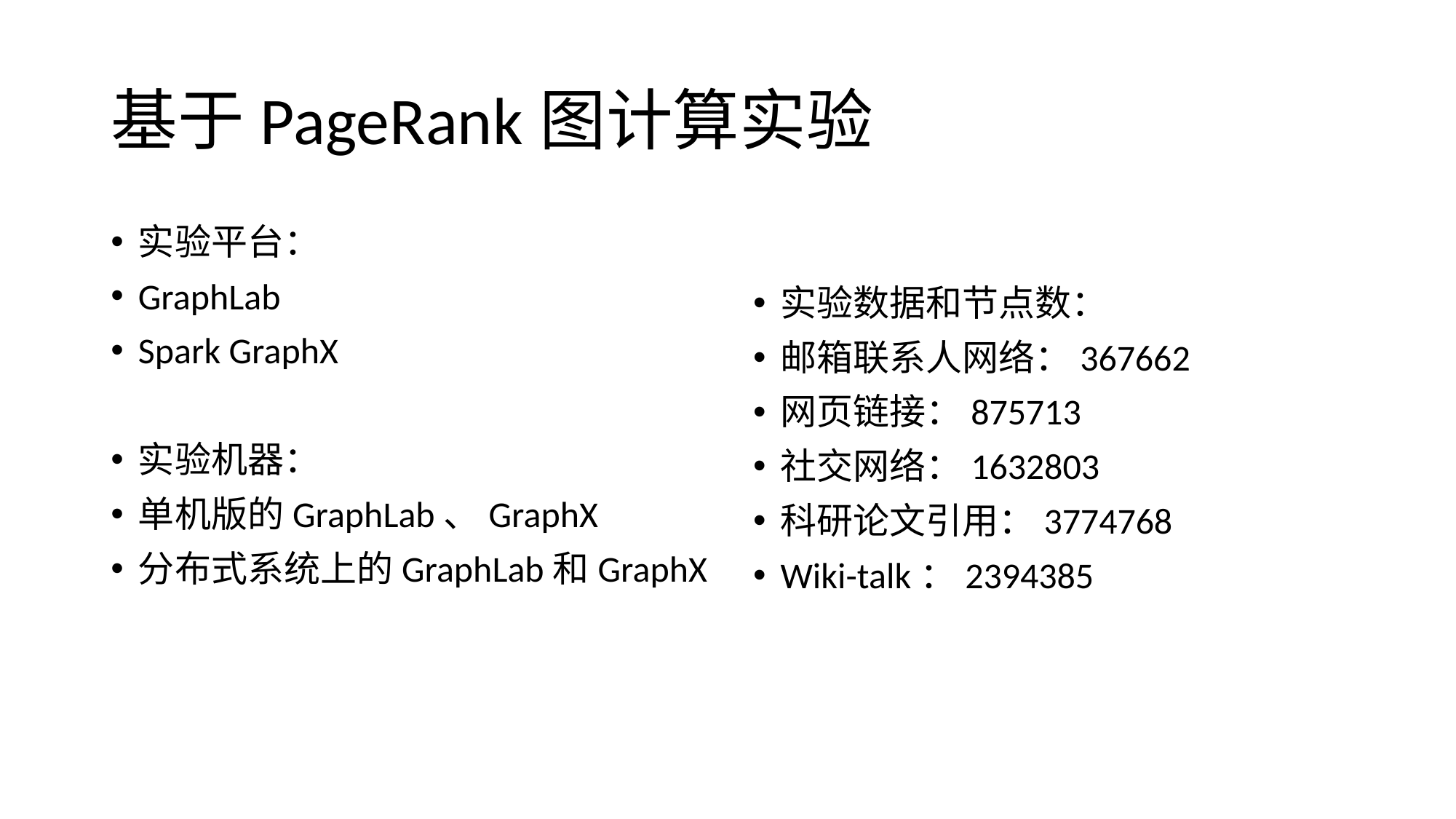

# 基于PageRank图计算实验
实验平台：
GraphLab
Spark GraphX

实验机器：
单机版的GraphLab、GraphX
分布式系统上的GraphLab和GraphX

实验数据和节点数：
邮箱联系人网络：367662
网页链接：875713
社交网络：1632803
科研论文引用：3774768
Wiki-talk：2394385